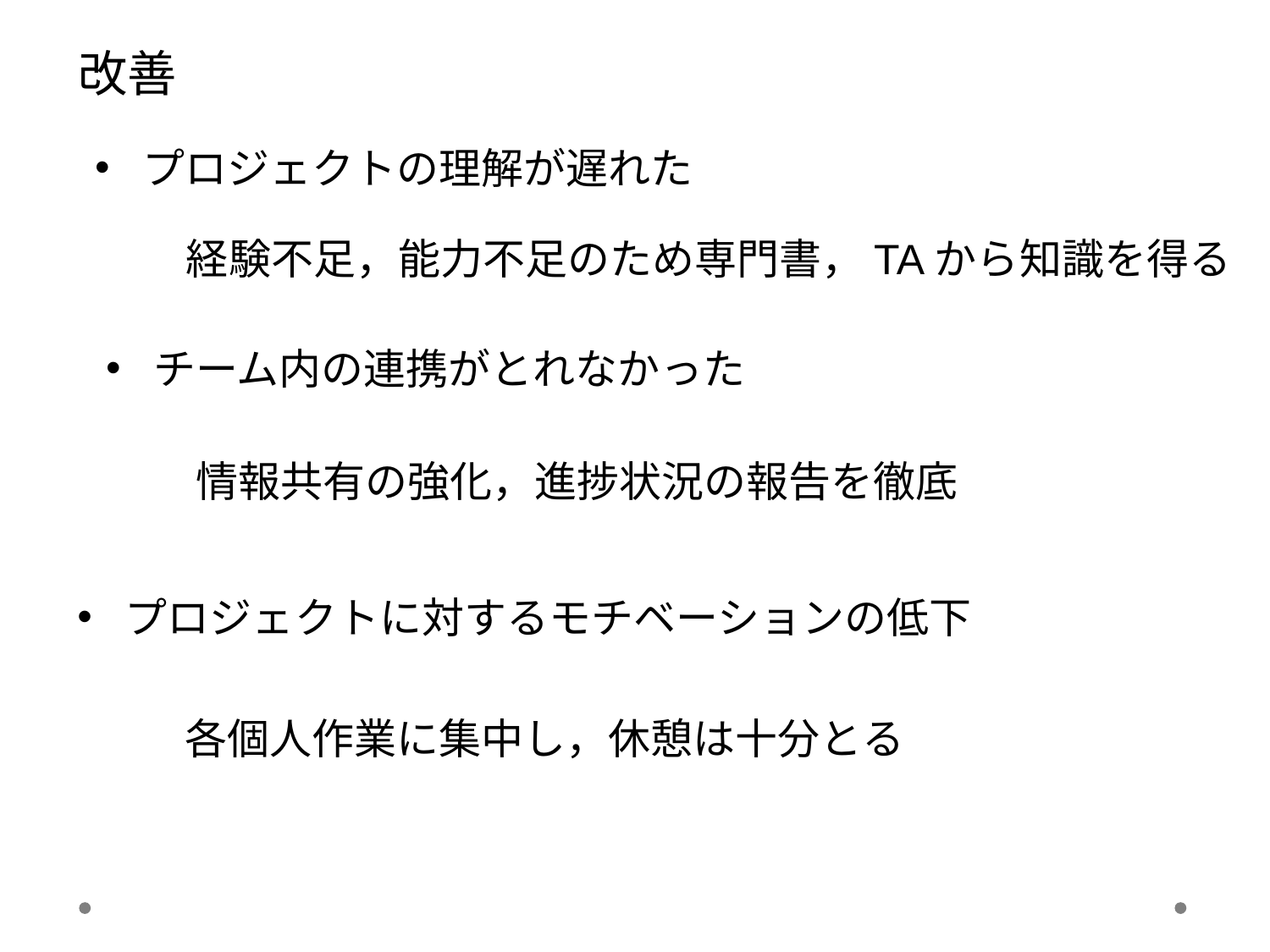

改善
プロジェクトの理解が遅れた
経験不足，能力不足のため専門書，TAから知識を得る
チーム内の連携がとれなかった
情報共有の強化，進捗状況の報告を徹底
プロジェクトに対するモチベーションの低下
各個人作業に集中し，休憩は十分とる